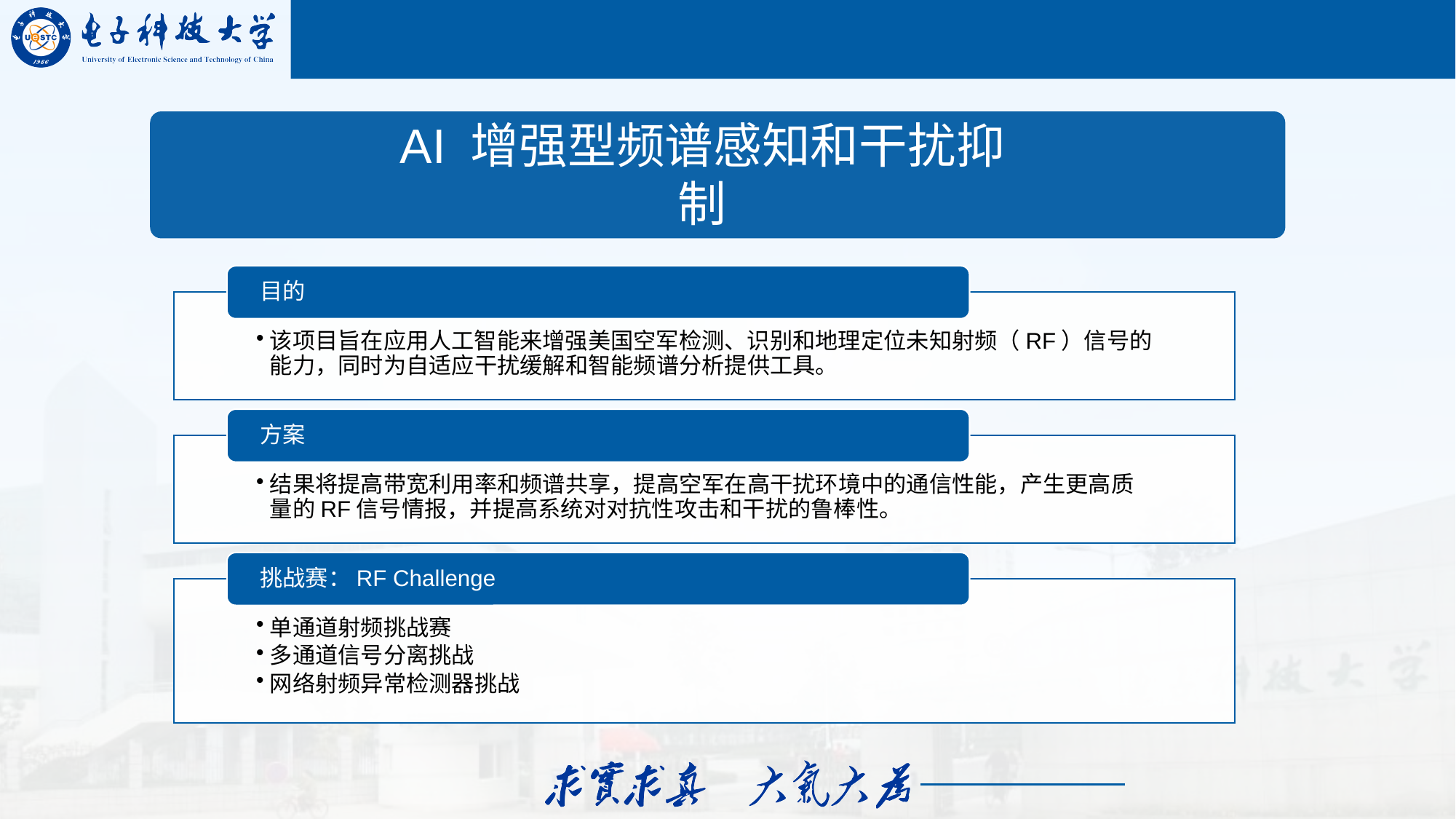

AI 增强型频谱感知和干扰抑制

该项目旨在应用人工智能来增强美国空军检测、识别和地理定位未知射频（RF）信号的能力，同时为自适应干扰缓解和智能频谱分析提供工具。
目的
结果将提高带宽利用率和频谱共享，提高空军在高干扰环境中的通信性能，产生更高质量的RF信号情报，并提高系统对对抗性攻击和干扰的鲁棒性。
方案
单通道射频挑战赛
多通道信号分离挑战
网络射频异常检测器挑战
挑战赛：RF Challenge